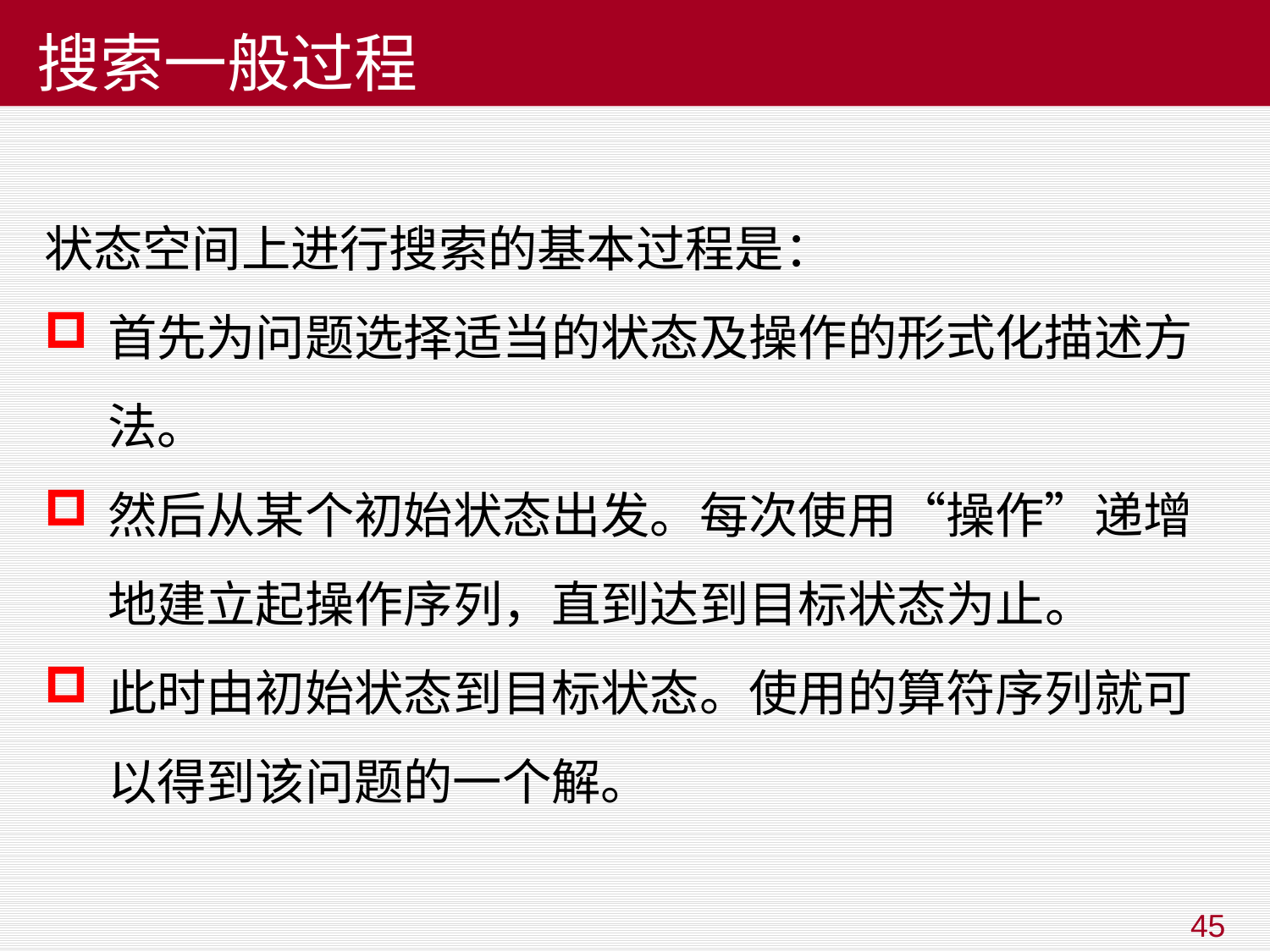

# 搜索一般过程

状态空间上进行搜索的基本过程是：
首先为问题选择适当的状态及操作的形式化描述方法。
然后从某个初始状态出发。每次使用“操作”递增地建立起操作序列，直到达到目标状态为止。
此时由初始状态到目标状态。使用的算符序列就可以得到该问题的一个解。
45